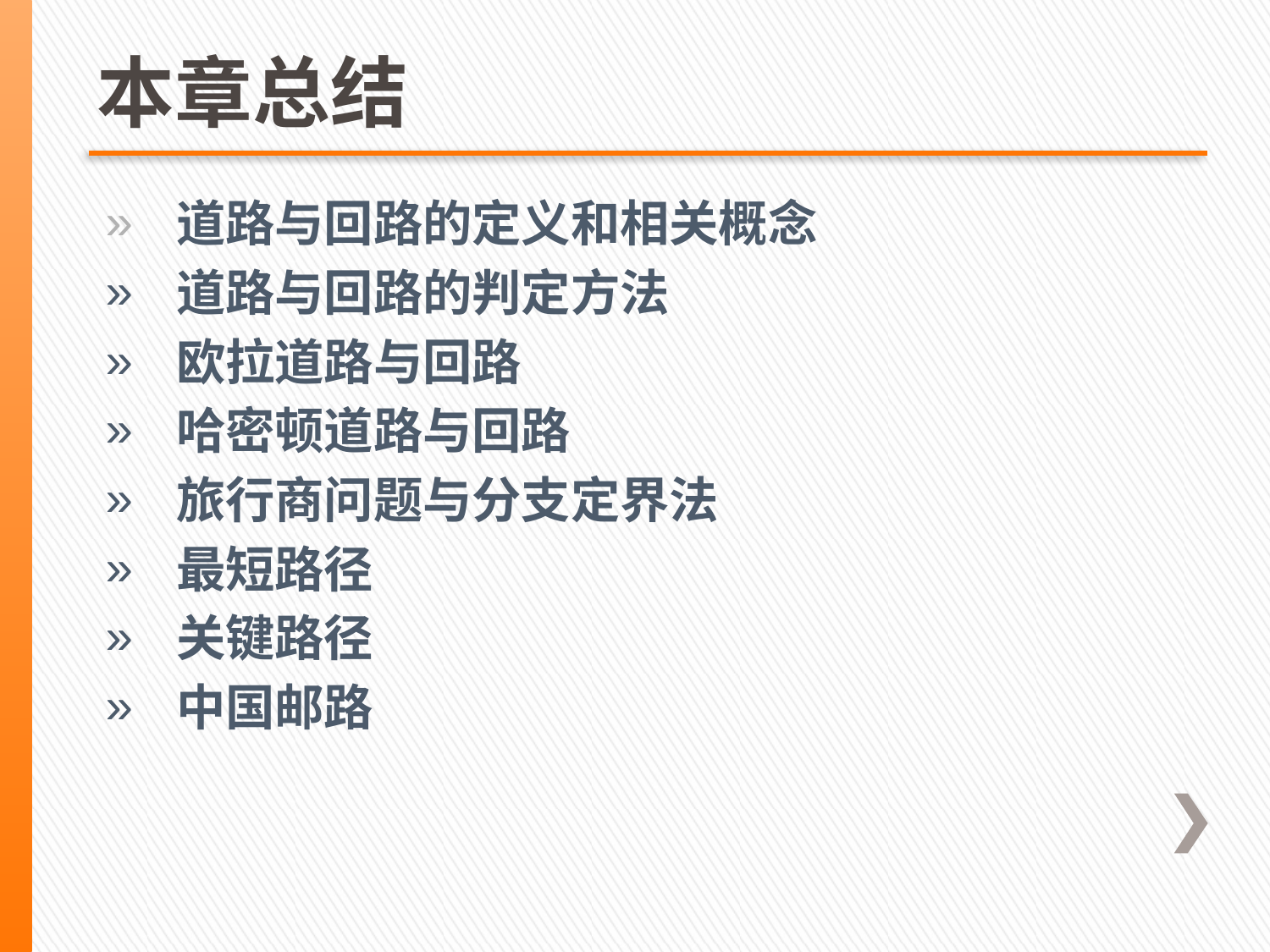

# 本章总结
 道路与回路的定义和相关概念
 道路与回路的判定方法
 欧拉道路与回路
 哈密顿道路与回路
 旅行商问题与分支定界法
 最短路径
 关键路径
 中国邮路